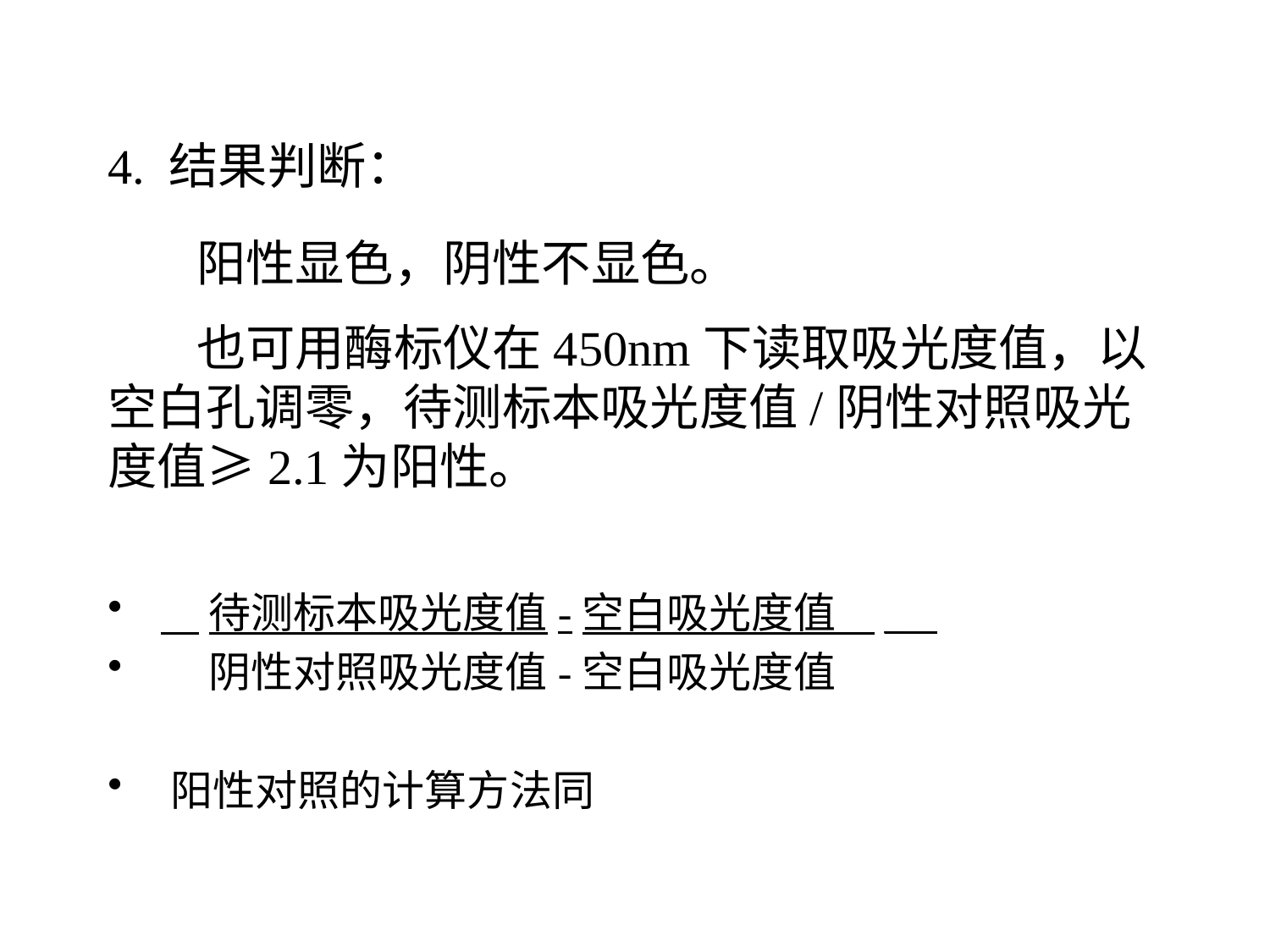

# 4. 结果判断：
       阳性显色，阴性不显色。
       也可用酶标仪在450nm下读取吸光度值，以空白孔调零，待测标本吸光度值/阴性对照吸光度值≥2.1为阳性。

        待测标本吸光度值-空白吸光度值    _
        阴性对照吸光度值-空白吸光度值

    阳性对照的计算方法同